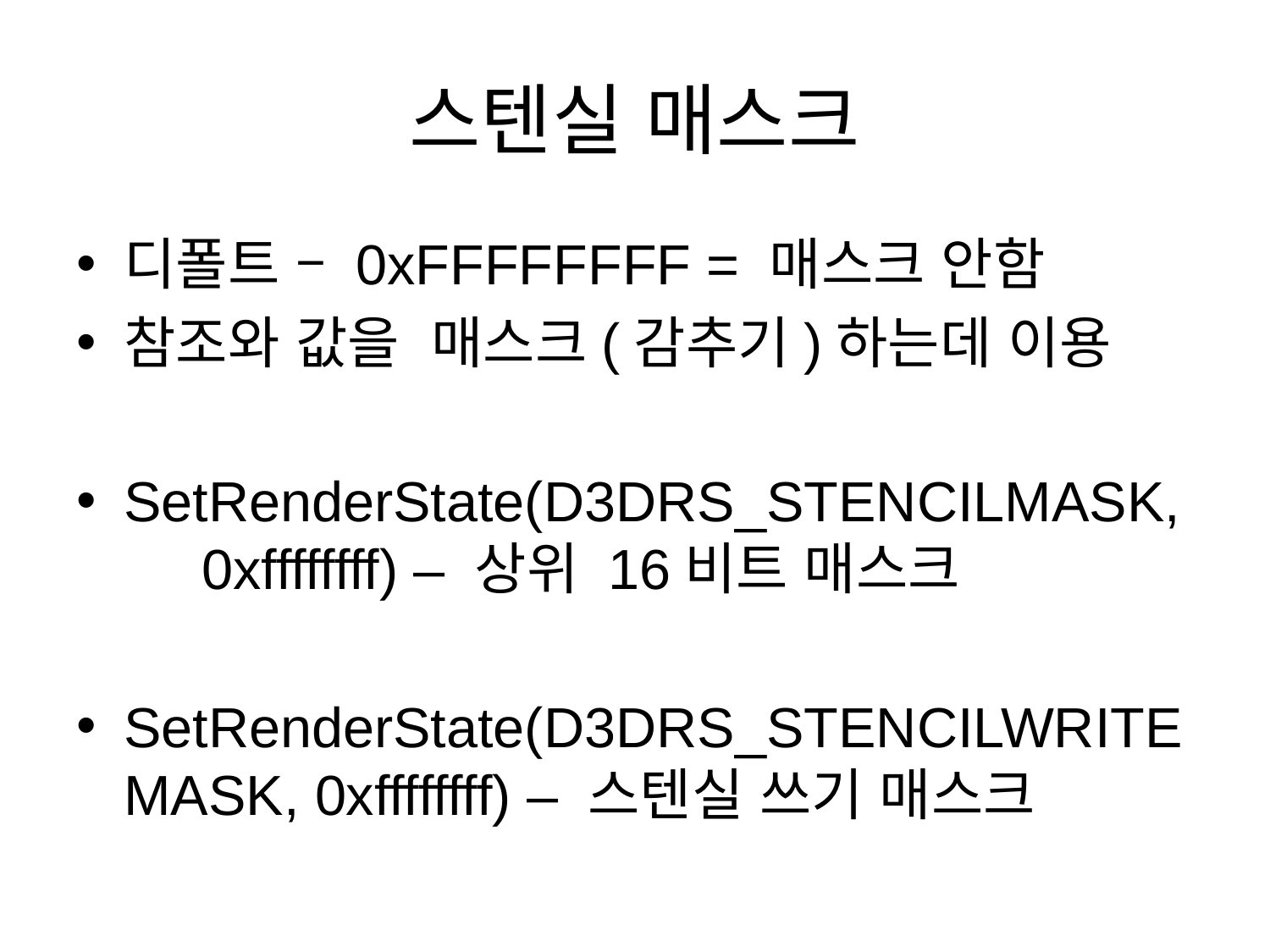

# 스텐실 매스크
디폴트 – 0xFFFFFFFF = 매스크 안함
참조와 값을  매스크(감추기)하는데 이용

SetRenderState(D3DRS_STENCILMASK,      0xffffffff) – 상위 16비트 매스크

SetRenderState(D3DRS_STENCILWRITEMASK, 0xffffffff) – 스텐실 쓰기 매스크